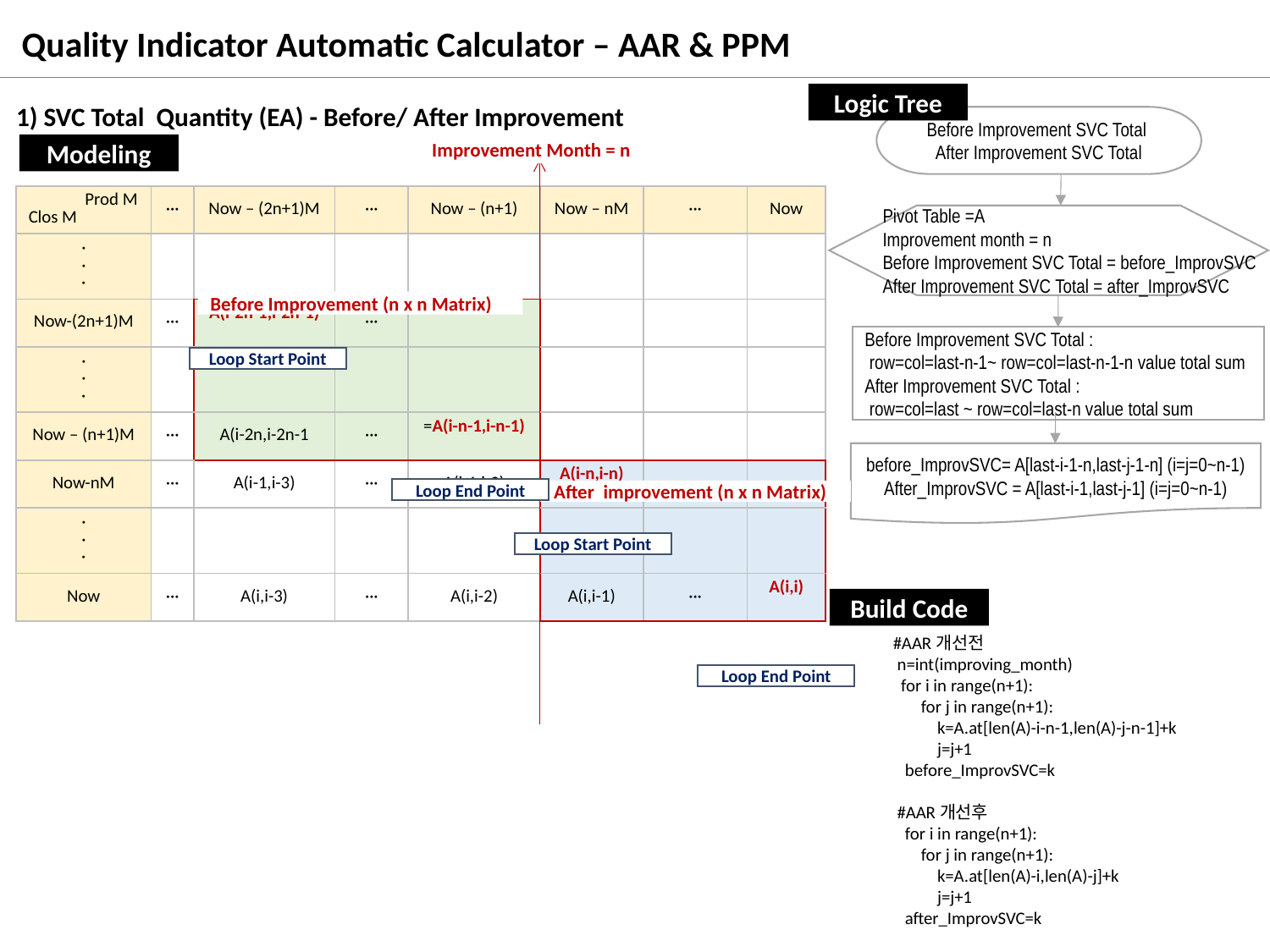

Quality Indicator Automatic Calculator – AAR & PPM
Logic Tree
1) SVC Total  Quantity (EA) - Before/ After Improvement
Before Improvement SVC Total
After Improvement SVC Total
Modeling
Improvement Month = n
| Prod M Clos M | ··· | Now – (2n+1)M | ··· | Now – (n+1) | Now – nM | ··· | Now |
| --- | --- | --- | --- | --- | --- | --- | --- |
| · · · |  |  |  |  |  |  |  |
| Now-(2n+1)M | ··· | A(i-2n-1,i-2n-1) | ··· |  |  |  |  |
| · · · |  |  |  |  |  |  |  |
| Now – (n+1)M | ··· | A(i-2n,i-2n-1 | ··· | =A(i-n-1,i-n-1) |  |  |  |
| Now-nM | ··· | A(i-1,i-3) | ··· | A(i-1,i-2) | A(i-n,i-n) | ··· |  |
| · · · |  |  |  |  |  |  |  |
| Now | ··· | A(i,i-3) | ··· | A(i,i-2) | A(i,i-1) | ··· | A(i,i) |

Pivot Table =A
Improvement month = n
Before Improvement SVC Total = before_ImprovSVC
After Improvement SVC Total = after_ImprovSVC

Before Improvement (n x n Matrix)
Before Improvement SVC Total :
 row=col=last-n-1~ row=col=last-n-1-n value total sum
After Improvement SVC Total :
 row=col=last ~ row=col=last-n value total sum
Loop Start Point
before_ImprovSVC= A[last-i-1-n,last-j-1-n] (i=j=0~n-1)
After_ImprovSVC = A[last-i-1,last-j-1] (i=j=0~n-1)
Loop End Point
After  improvement (n x n Matrix)
Loop Start Point
Build Code
 #AAR개선전
  n=int(improving_month)
   for i in range(n+1):
        for j in range(n+1):
            k=A.at[len(A)-i-n-1,len(A)-j-n-1]+k
            j=j+1
    before_ImprovSVC=k

  #AAR개선후
    for i in range(n+1):
        for j in range(n+1):
            k=A.at[len(A)-i,len(A)-j]+k
            j=j+1
    after_ImprovSVC=k
Loop End Point